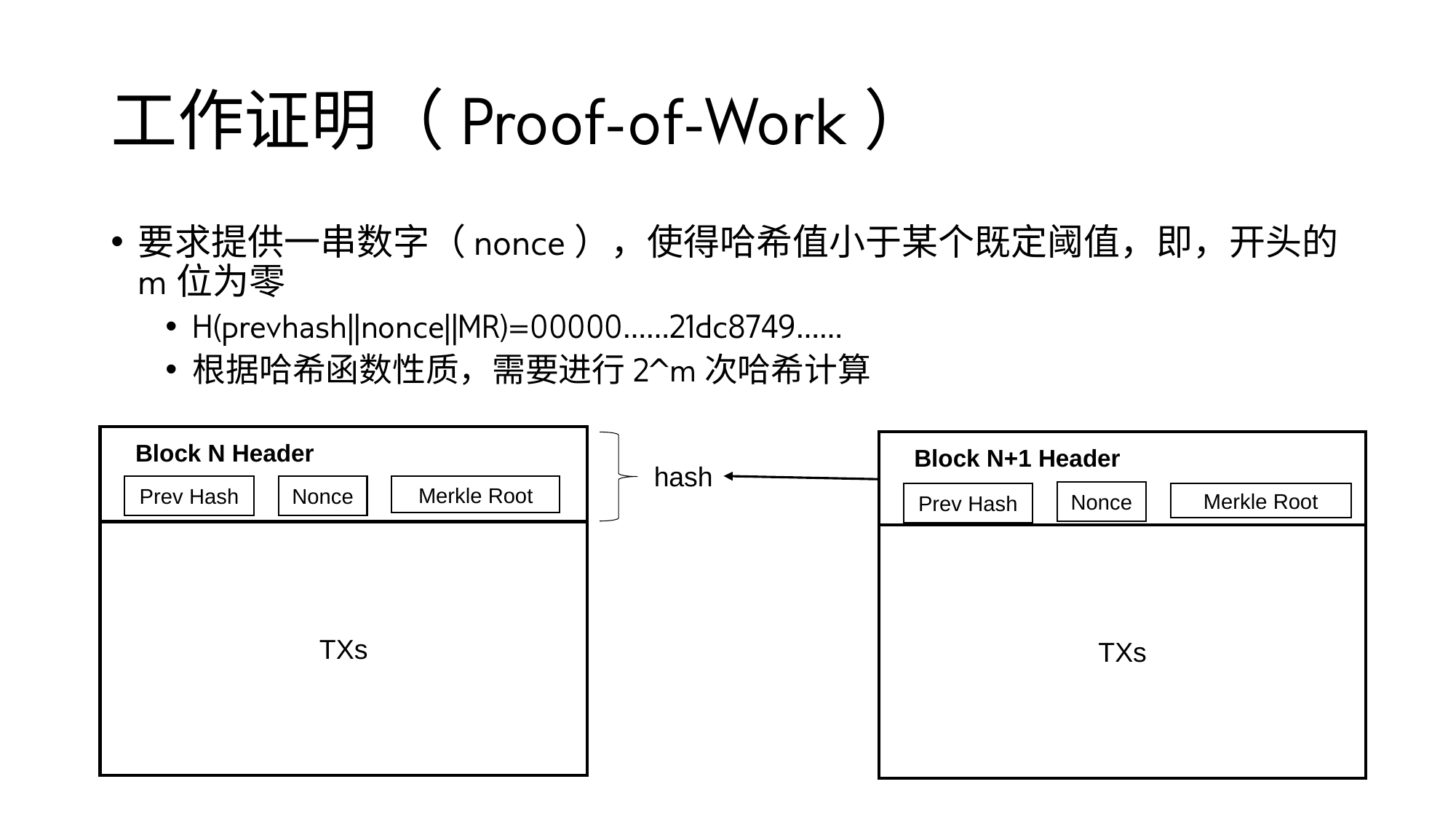

# 工作证明（Proof-of-Work）
要求提供一串数字（nonce），使得哈希值小于某个既定阈值，即，开头的m位为零
H(prevhash||nonce||MR)=00000……21dc8749……
根据哈希函数性质，需要进行2^m次哈希计算

Block N Header
Block N+1 Header
hash
Merkle Root
Prev Hash
Nonce
Nonce
Prev Hash
Merkle Root
TXs
TXs